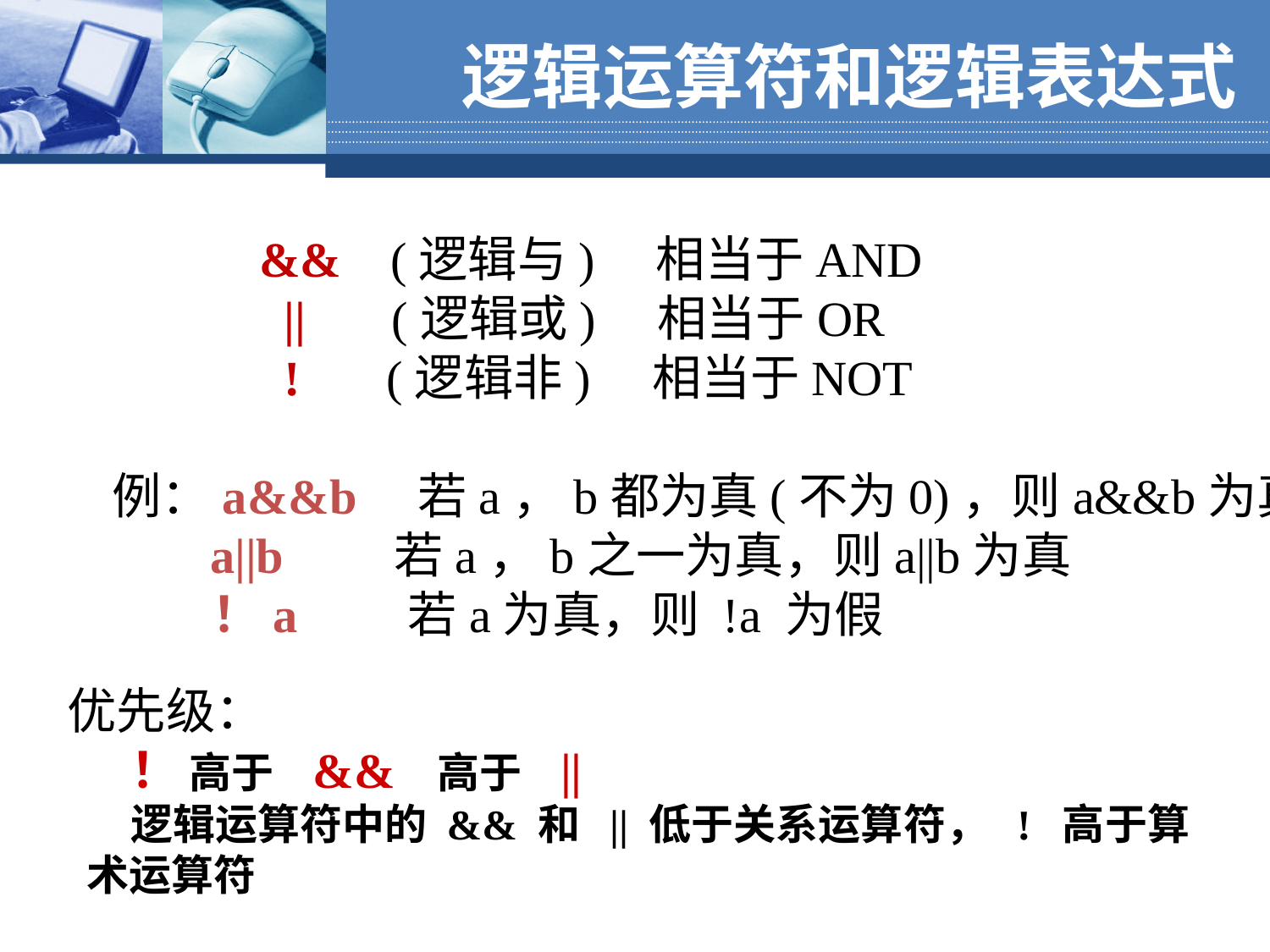

# 逻辑运算符和逻辑表达式

            &&    (逻辑与)    相当于AND
              ||       (逻辑或)    相当于OR
              !       (逻辑非)    相当于NOT

例：a&&b    若a，b都为真(不为0)，则a&&b为真
        a||b        若a，b之一为真，则a||b为真
        ！a        若a为真，则 !a 为假

优先级：
！ 高于   &&   高于   ||
逻辑运算符中的 && 和  || 低于关系运算符，  !  高于算
 术运算符